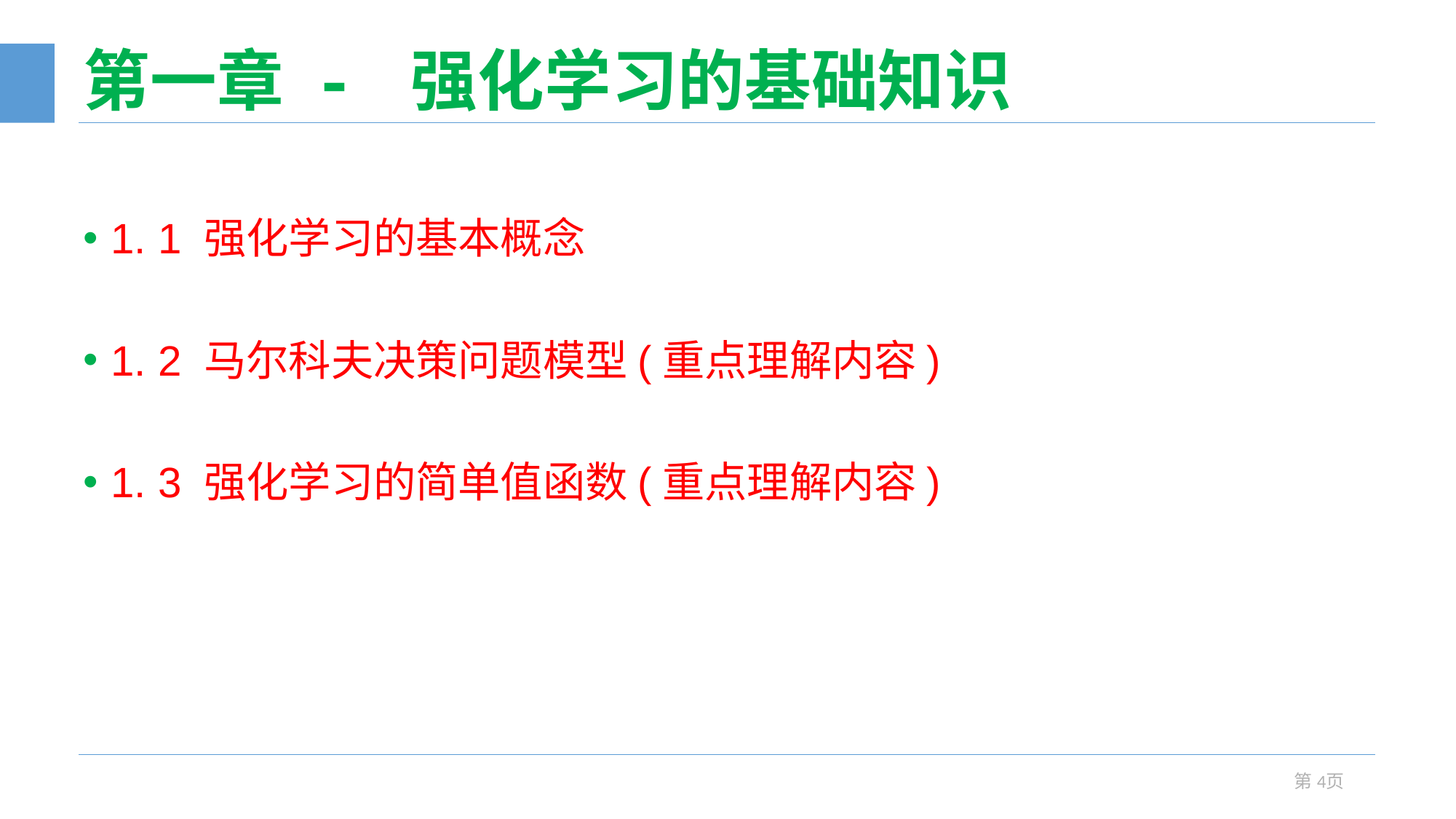

# 第一章 - 强化学习的基础知识

1. 1 强化学习的基本概念

1. 2 马尔科夫决策问题模型(重点理解内容)

1. 3 强化学习的简单值函数(重点理解内容)

第4页